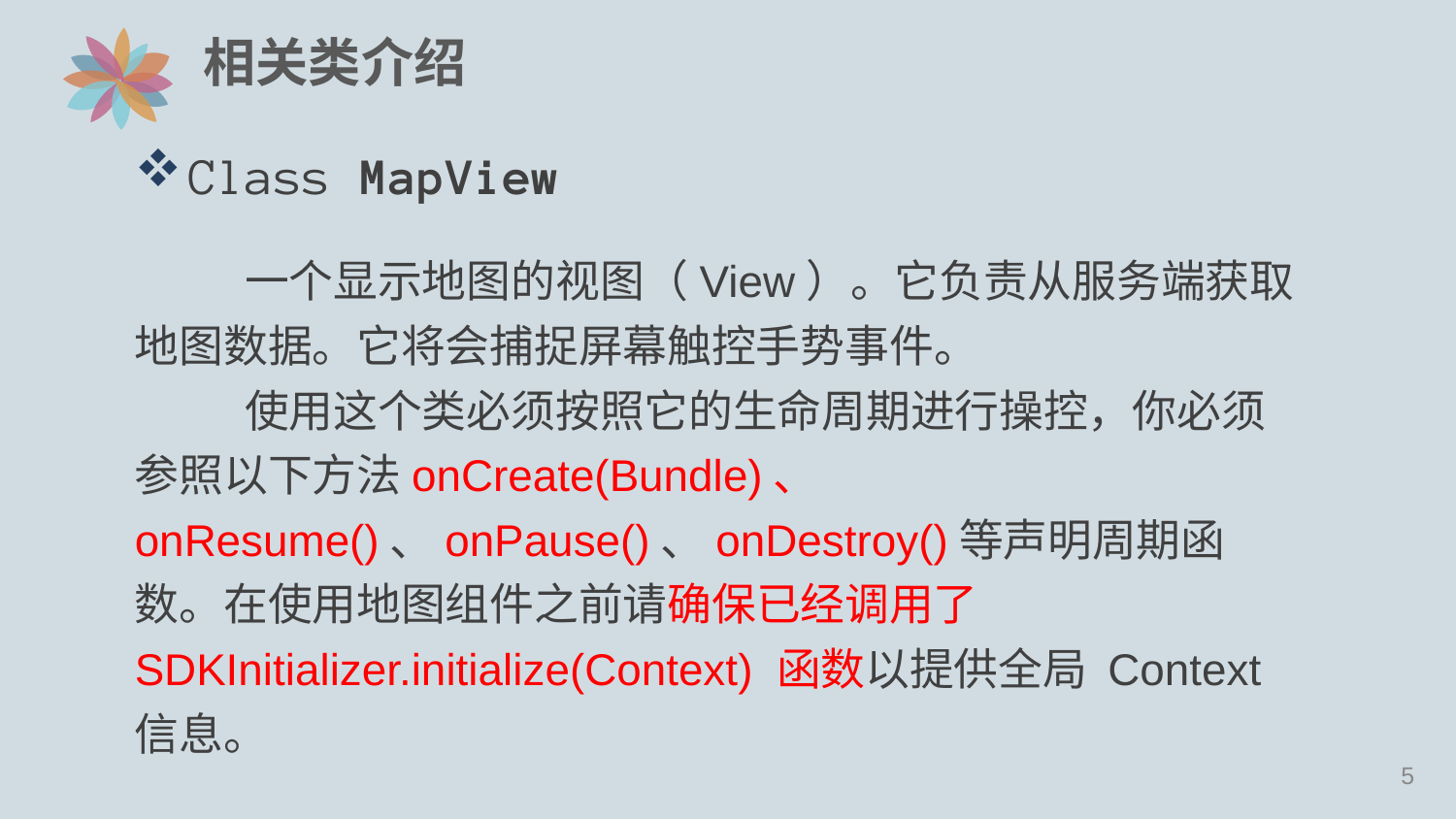

# 相关类介绍
Class MapView

          一个显示地图的视图（View）。它负责从服务端获取地图数据。它将会捕捉屏幕触控手势事件。
          使用这个类必须按照它的生命周期进行操控，你必须参照以下方法onCreate(Bundle)、 onResume()、onPause()、onDestroy()等声明周期函数。在使用地图组件之前请确保已经调用了SDKInitializer.initialize(Context) 函数以提供全局 Context 信息。
5